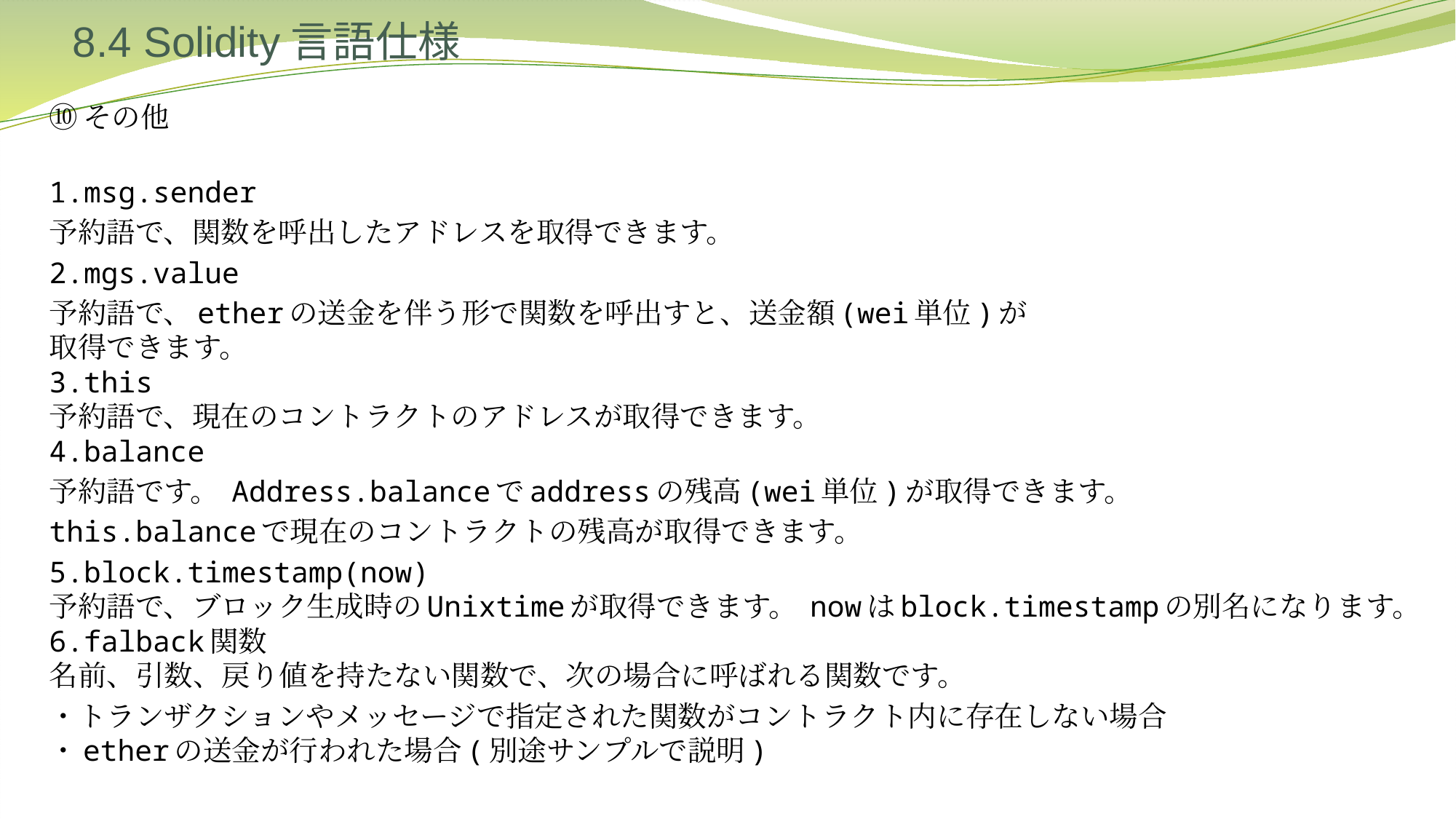

# 8.4 Solidity言語仕様

⑩その他
1.msg.sender
予約語で、関数を呼出したアドレスを取得できます。
2.mgs.value
予約語で、etherの送金を伴う形で関数を呼出すと、送金額(wei単位)が
取得できます。
3.this
予約語で、現在のコントラクトのアドレスが取得できます。
4.balance
予約語です。 Address.balanceでaddressの残高(wei単位)が取得できます。
this.balanceで現在のコントラクトの残高が取得できます。
5.block.timestamp(now)
予約語で、ブロック生成時のUnixtimeが取得できます。 nowはblock.timestampの別名になります。
6.falback関数
名前、引数、戻り値を持たない関数で、次の場合に呼ばれる関数です。
・トランザクションやメッセージで指定された関数がコントラクト内に存在しない場合
・etherの送金が行われた場合(別途サンプルで説明)